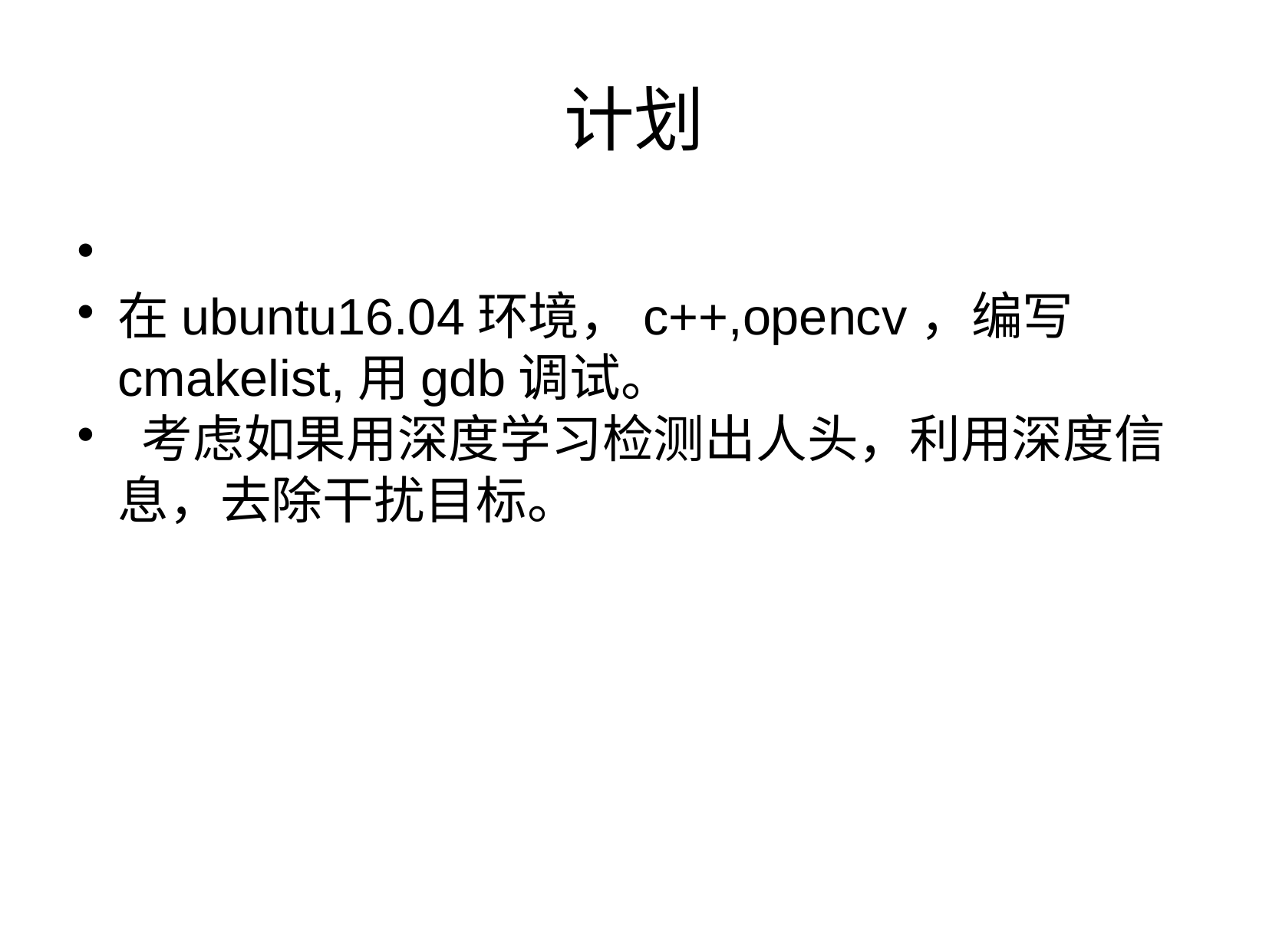

计划

在ubuntu16.04环境，c++,opencv，编写cmakelist,用gdb调试。
 考虑如果用深度学习检测出人头，利用深度信息，去除干扰目标。